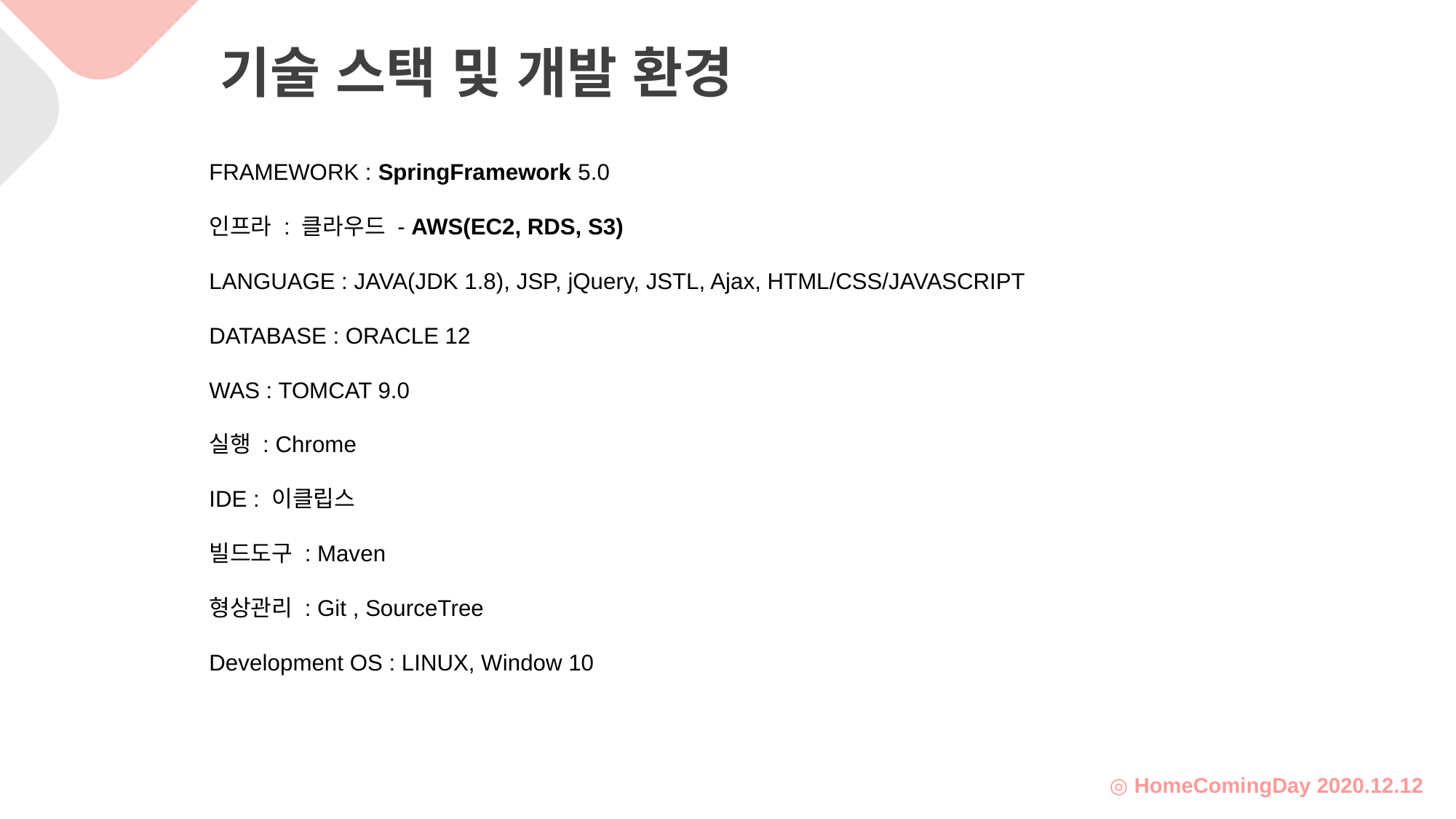

기술 스택 및 개발 환경
FRAMEWORK : SpringFramework 5.0

인프라 : 클라우드 - AWS(EC2, RDS, S3)

LANGUAGE : JAVA(JDK 1.8), JSP, jQuery, JSTL, Ajax, HTML/CSS/JAVASCRIPT

DATABASE : ORACLE 12

WAS : TOMCAT 9.0

실행 : Chrome

IDE : 이클립스

빌드도구 : Maven

형상관리 : Git , SourceTree

Development OS : LINUX, Window 10
◎ HomeComingDay 2020.12.12